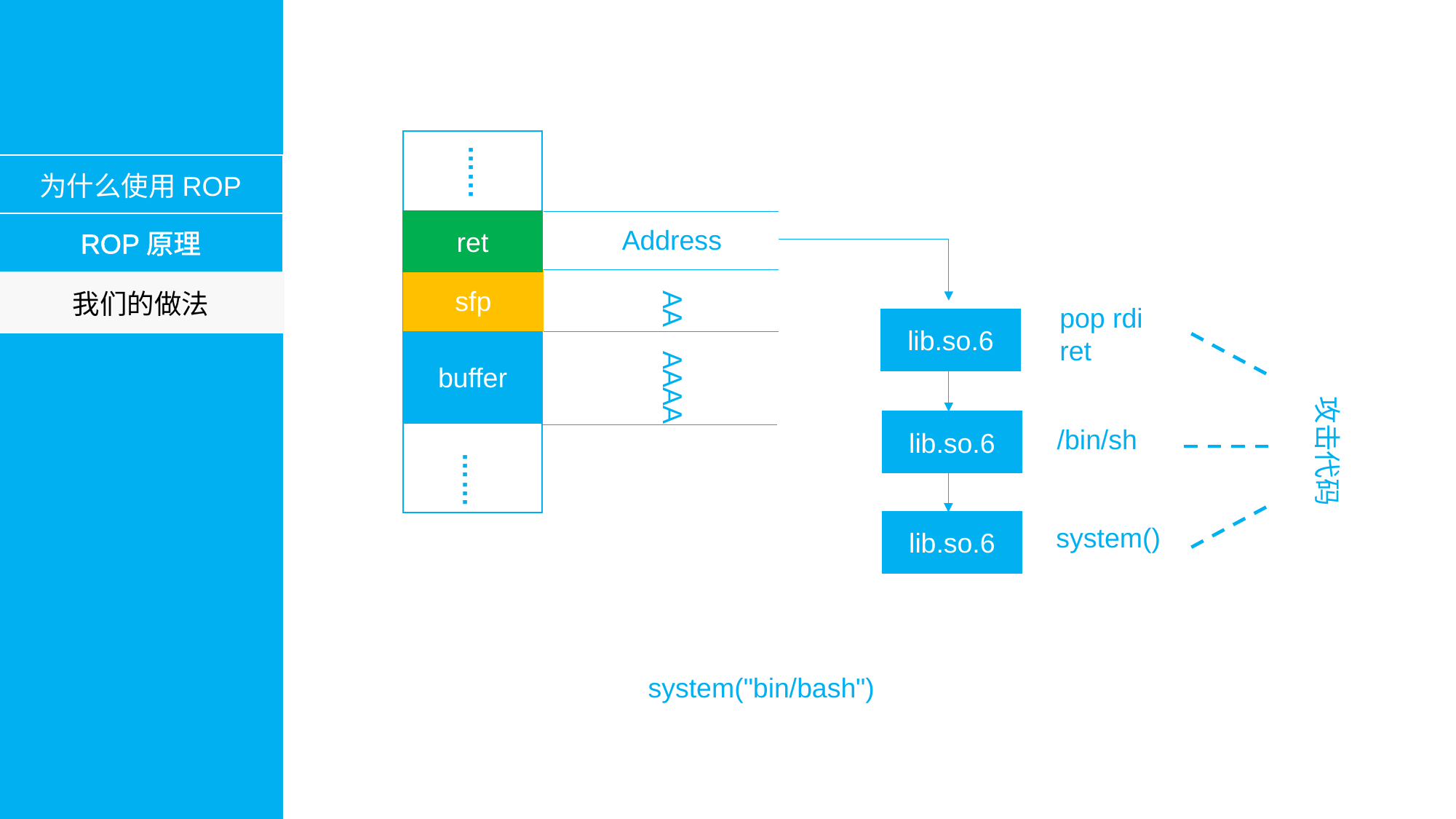

……
为什么使用ROP
ret
ROP原理
Address
sfp
我们的做法
AA
pop rdi
ret
lib.so.6
buffer
AAAA
攻击代码
lib.so.6
/bin/sh
……
lib.so.6
system()
system("bin/bash")